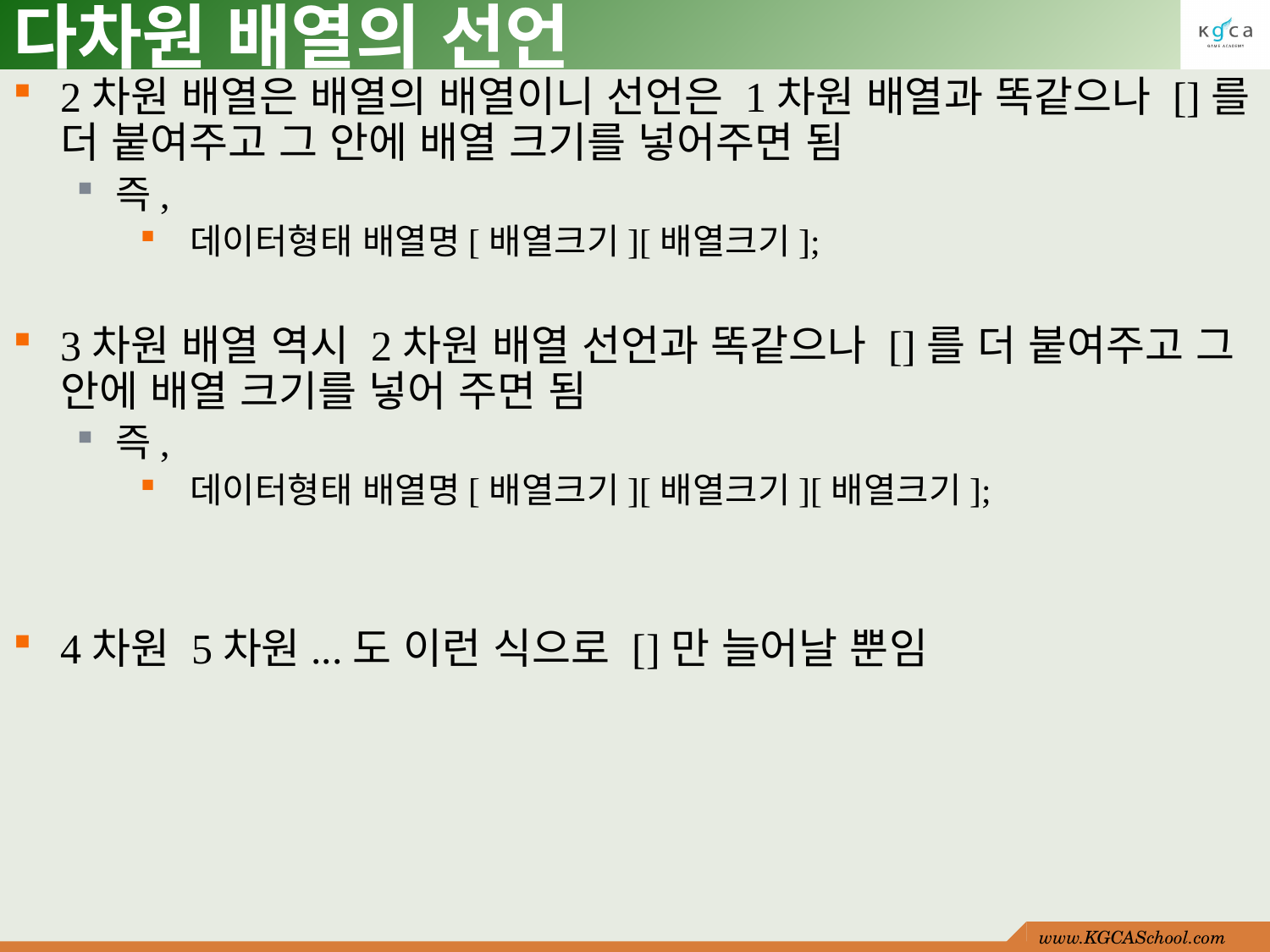

# 다차원 배열의 선언
2차원 배열은 배열의 배열이니 선언은 1차원 배열과 똑같으나 []를 더 붙여주고 그 안에 배열 크기를 넣어주면 됨
즉,
 데이터형태 배열명[배열크기][배열크기];

3차원 배열 역시 2차원 배열 선언과 똑같으나 []를 더 붙여주고 그 안에 배열 크기를 넣어 주면 됨
즉,
 데이터형태 배열명[배열크기][배열크기][배열크기];

4차원 5차원...도 이런 식으로 []만 늘어날 뿐임